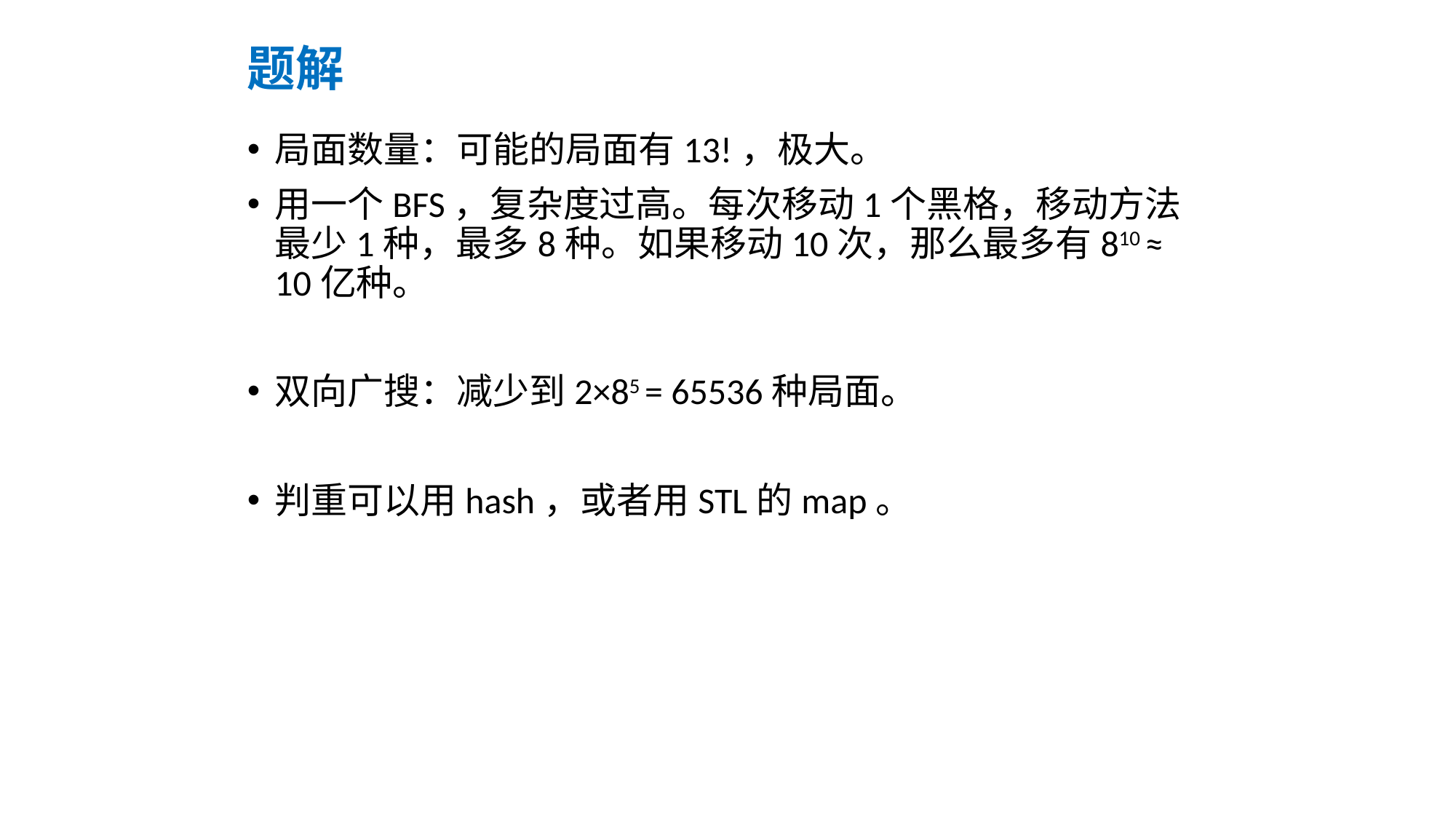

# 题解
局面数量：可能的局面有13!，极大。
用一个BFS，复杂度过高。每次移动1个黑格，移动方法最少1种，最多8种。如果移动10次，那么最多有810 ≈ 10亿种。

双向广搜：减少到2×85 = 65536种局面。

判重可以用hash，或者用STL的map。